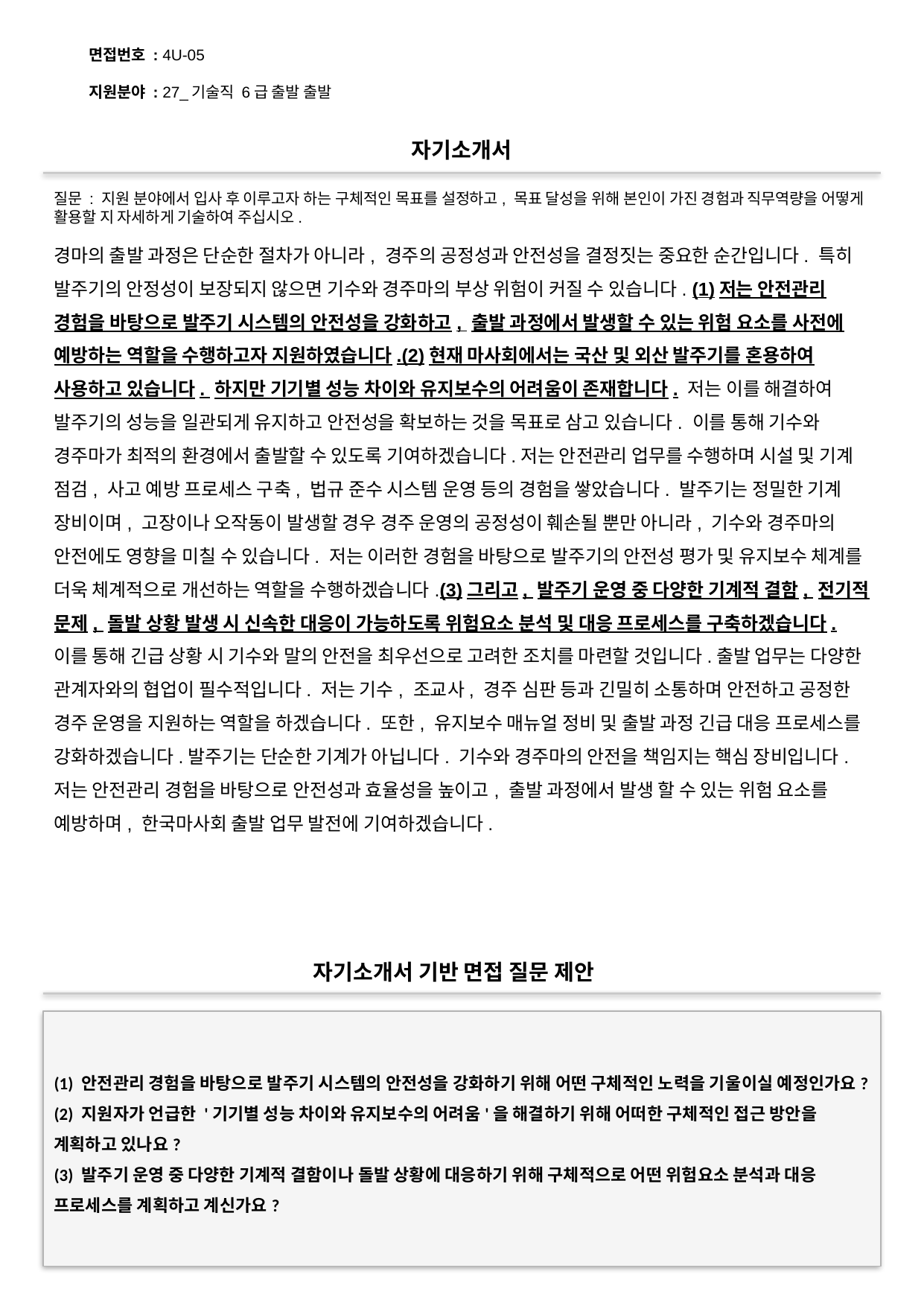

면접번호 : 4U-05

지원분야 : 27_기술직 6급 출발 출발
#

자기소개서

질문 : 지원 분야에서 입사 후 이루고자 하는 구체적인 목표를 설정하고, 목표 달성을 위해 본인이 가진 경험과 직무역량을 어떻게 활용할 지 자세하게 기술하여 주십시오.

경마의 출발 과정은 단순한 절차가 아니라, 경주의 공정성과 안전성을 결정짓는 중요한 순간입니다. 특히 발주기의 안정성이 보장되지 않으면 기수와 경주마의 부상 위험이 커질 수 있습니다. (1)저는 안전관리 경험을 바탕으로 발주기 시스템의 안전성을 강화하고, 출발 과정에서 발생할 수 있는 위험 요소를 사전에 예방하는 역할을 수행하고자 지원하였습니다.(2)현재 마사회에서는 국산 및 외산 발주기를 혼용하여 사용하고 있습니다. 하지만 기기별 성능 차이와 유지보수의 어려움이 존재합니다. 저는 이를 해결하여 발주기의 성능을 일관되게 유지하고 안전성을 확보하는 것을 목표로 삼고 있습니다. 이를 통해 기수와 경주마가 최적의 환경에서 출발할 수 있도록 기여하겠습니다.저는 안전관리 업무를 수행하며 시설 및 기계 점검, 사고 예방 프로세스 구축, 법규 준수 시스템 운영 등의 경험을 쌓았습니다. 발주기는 정밀한 기계 장비이며, 고장이나 오작동이 발생할 경우 경주 운영의 공정성이 훼손될 뿐만 아니라, 기수와 경주마의 안전에도 영향을 미칠 수 있습니다. 저는 이러한 경험을 바탕으로 발주기의 안전성 평가 및 유지보수 체계를 더욱 체계적으로 개선하는 역할을 수행하겠습니다.(3)그리고, 발주기 운영 중 다양한 기계적 결함, 전기적 문제, 돌발 상황 발생 시 신속한 대응이 가능하도록 위험요소 분석 및 대응 프로세스를 구축하겠습니다. 이를 통해 긴급 상황 시 기수와 말의 안전을 최우선으로 고려한 조치를 마련할 것입니다.출발 업무는 다양한 관계자와의 협업이 필수적입니다. 저는 기수, 조교사, 경주 심판 등과 긴밀히 소통하며 안전하고 공정한 경주 운영을 지원하는 역할을 하겠습니다. 또한, 유지보수 매뉴얼 정비 및 출발 과정 긴급 대응 프로세스를 강화하겠습니다.발주기는 단순한 기계가 아닙니다. 기수와 경주마의 안전을 책임지는 핵심 장비입니다. 저는 안전관리 경험을 바탕으로 안전성과 효율성을 높이고, 출발 과정에서 발생 할 수 있는 위험 요소를 예방하며, 한국마사회 출발 업무 발전에 기여하겠습니다.

자기소개서 기반 면접 질문 제안

(1) 안전관리 경험을 바탕으로 발주기 시스템의 안전성을 강화하기 위해 어떤 구체적인 노력을 기울이실 예정인가요?
(2) 지원자가 언급한 '기기별 성능 차이와 유지보수의 어려움'을 해결하기 위해 어떠한 구체적인 접근 방안을 계획하고 있나요?
(3) 발주기 운영 중 다양한 기계적 결함이나 돌발 상황에 대응하기 위해 구체적으로 어떤 위험요소 분석과 대응 프로세스를 계획하고 계신가요?